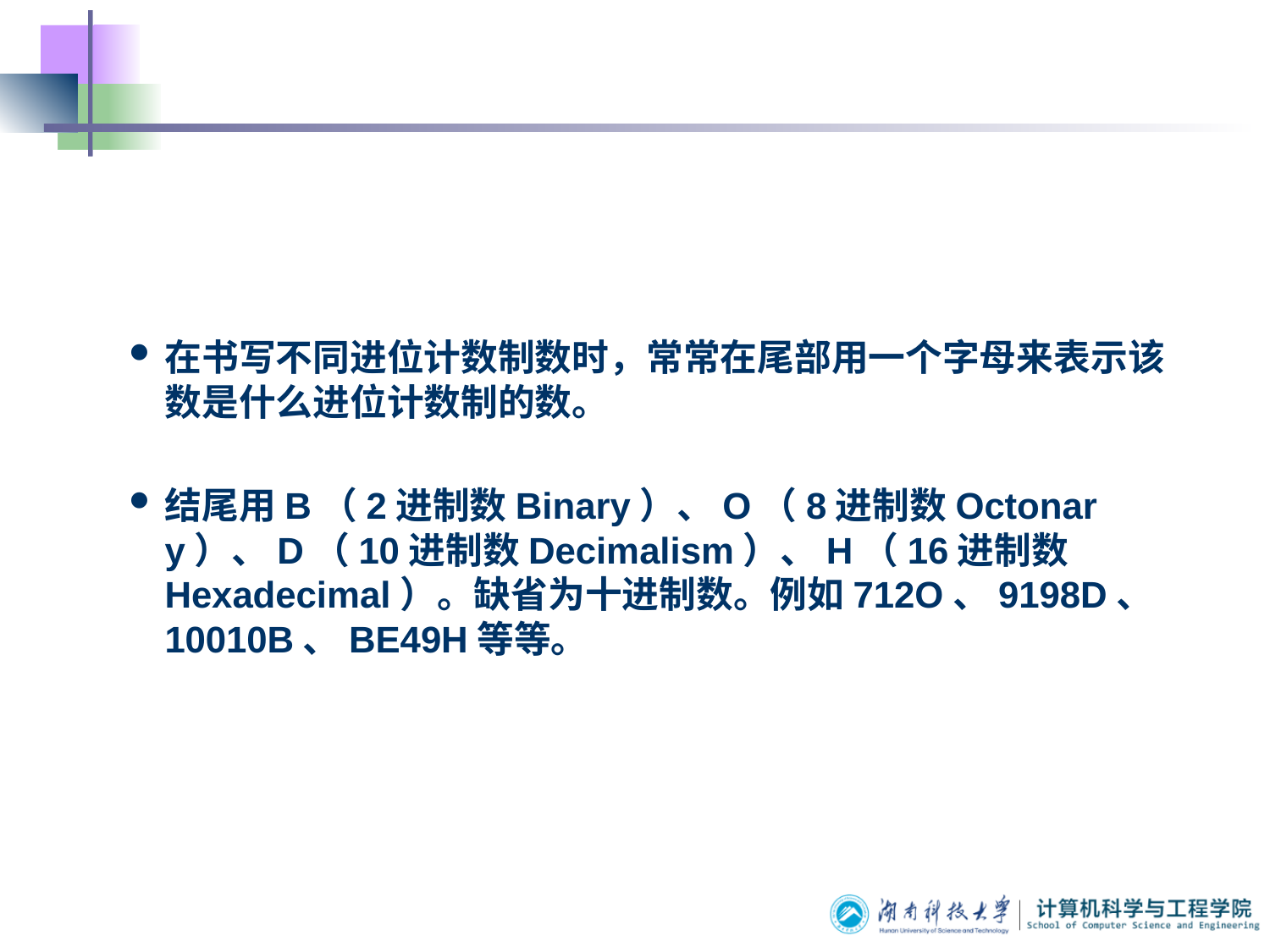

#
在书写不同进位计数制数时，常常在尾部用一个字母来表示该数是什么进位计数制的数。

结尾用B（2进制数Binary）、O（8进制数Octonary）、D（10进制数Decimalism）、H（16进制数Hexadecimal）。缺省为十进制数。例如712O、9198D、10010B、BE49H等等。